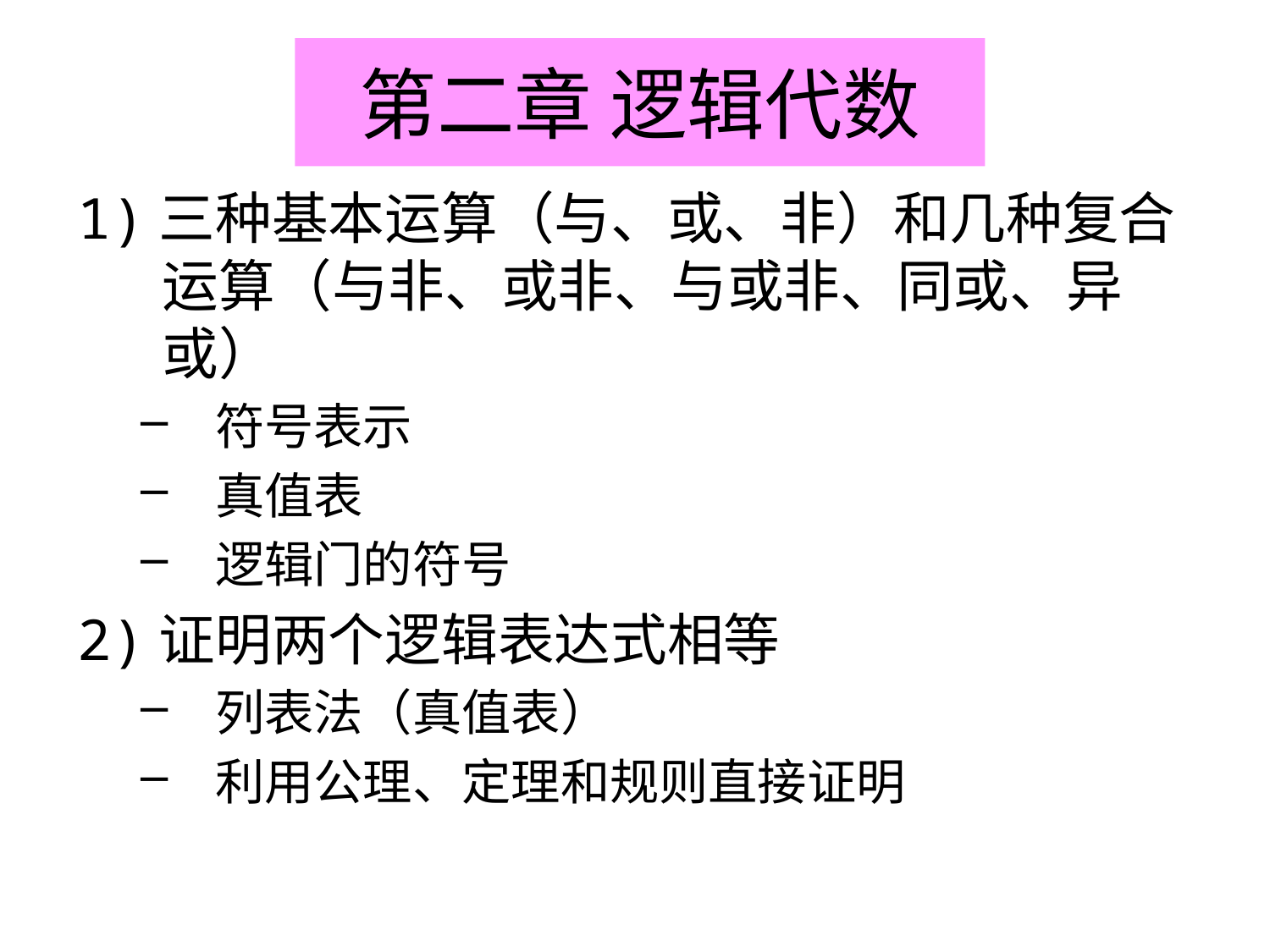

# 第二章 逻辑代数
1)三种基本运算（与、或、非）和几种复合运算（与非、或非、与或非、同或、异或）
符号表示
真值表
逻辑门的符号
2)证明两个逻辑表达式相等
列表法（真值表）
利用公理、定理和规则直接证明